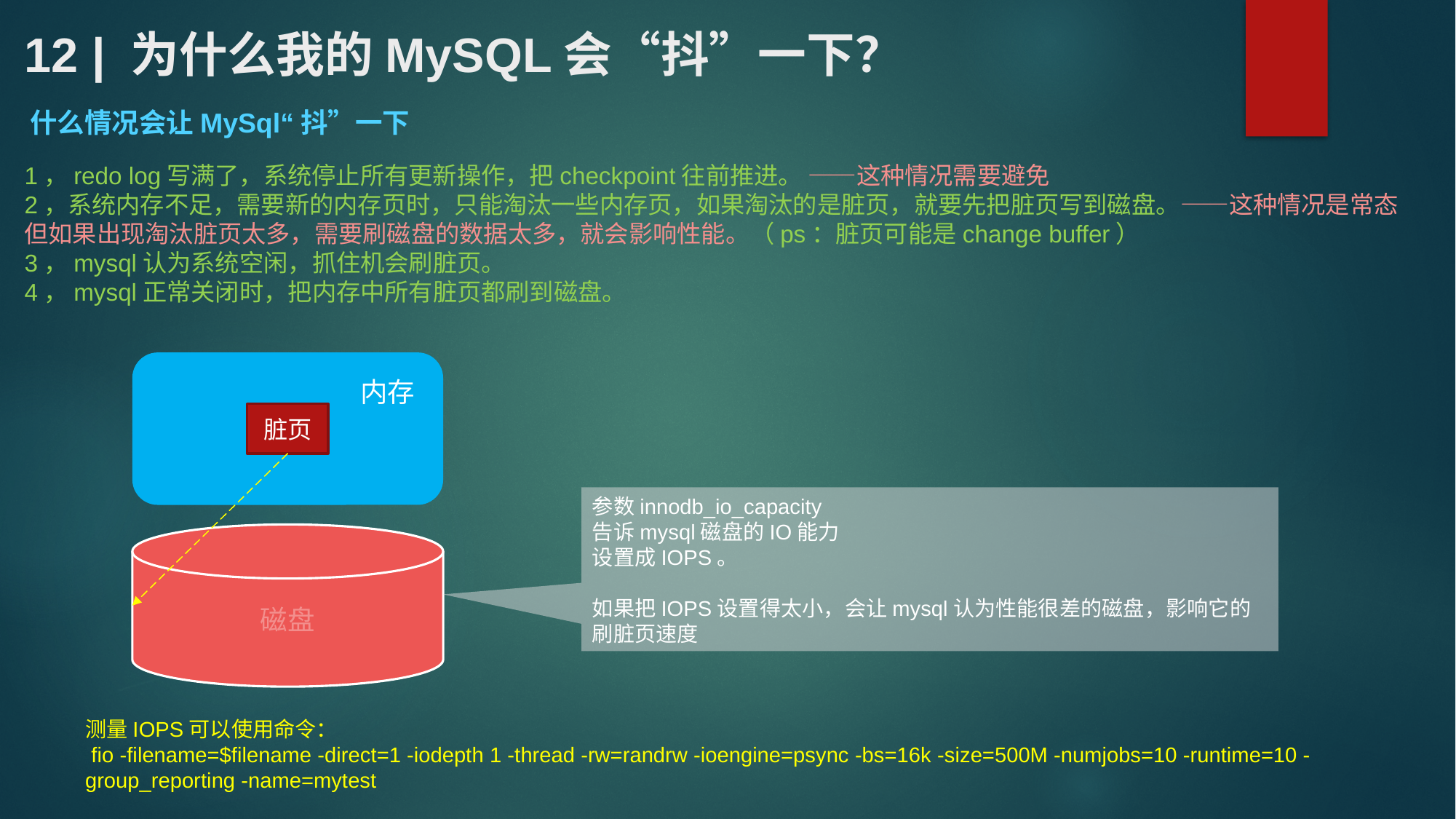

# 12 | 为什么我的MySQL会“抖”一下？
什么情况会让MySql“抖”一下
1，redo log写满了，系统停止所有更新操作，把checkpoint往前推进。 ——这种情况需要避免
2，系统内存不足，需要新的内存页时，只能淘汰一些内存页，如果淘汰的是脏页，就要先把脏页写到磁盘。——这种情况是常态
但如果出现淘汰脏页太多，需要刷磁盘的数据太多，就会影响性能。（ps：脏页可能是change buffer）
3，mysql认为系统空闲，抓住机会刷脏页。
4，mysql正常关闭时，把内存中所有脏页都刷到磁盘。

内存
脏页
参数innodb_io_capacity
告诉mysql磁盘的IO能力
设置成IOPS。

如果把IOPS设置得太小，会让mysql认为性能很差的磁盘，影响它的刷脏页速度
磁盘
测量IOPS可以使用命令：
 fio -filename=$filename -direct=1 -iodepth 1 -thread -rw=randrw -ioengine=psync -bs=16k -size=500M -numjobs=10 -runtime=10 -group_reporting -name=mytest